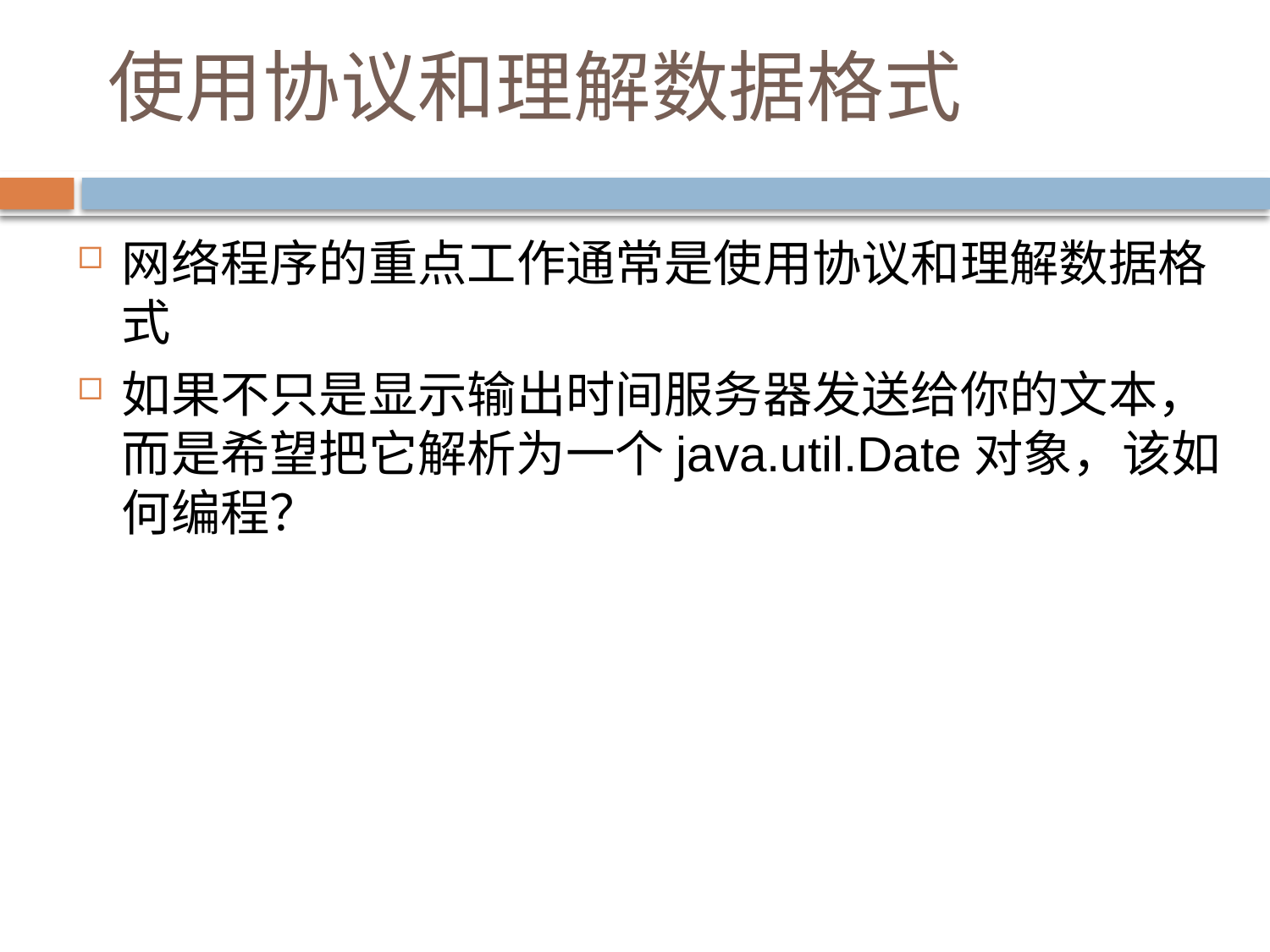

# 使用协议和理解数据格式
网络程序的重点工作通常是使用协议和理解数据格式
如果不只是显示输出时间服务器发送给你的文本，而是希望把它解析为一个java.util.Date对象，该如何编程？